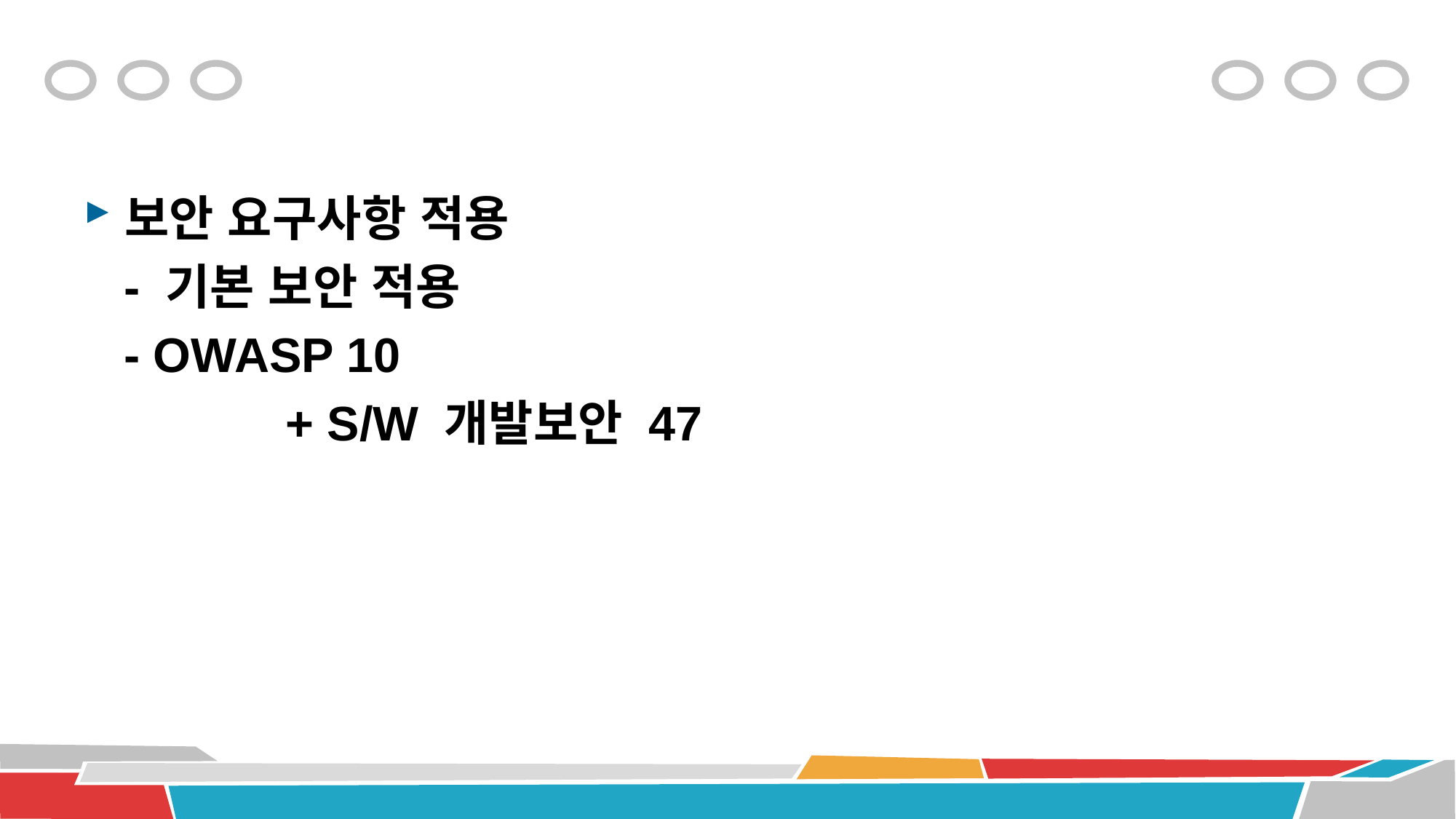

보안 요구사항 적용
   - 기본 보안 적용
   - OWASP 10
               + S/W 개발보안 47